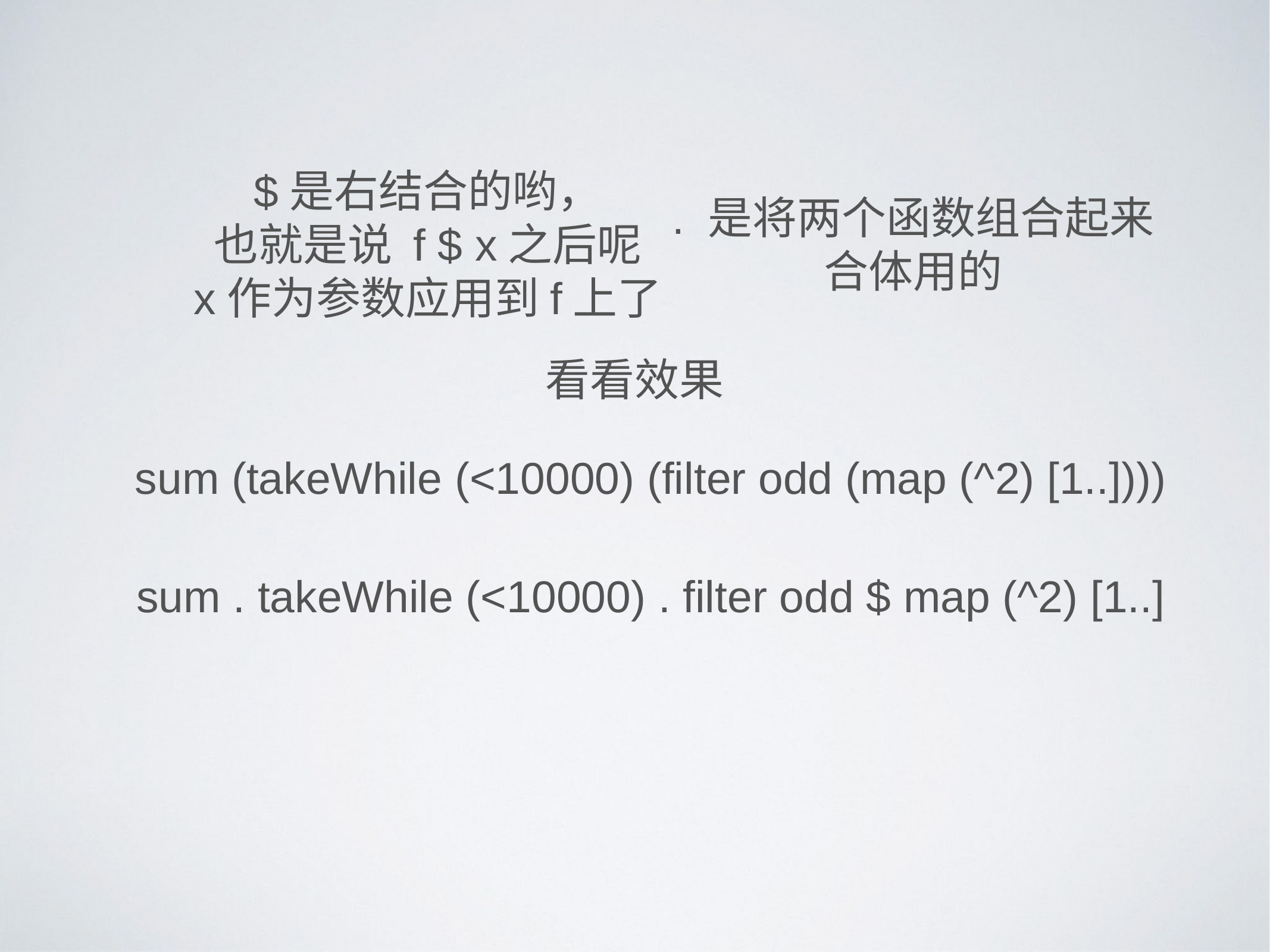

$是右结合的哟，
也就是说 f $ x之后呢
x作为参数应用到f上了
. 是将两个函数组合起来
合体用的
看看效果
sum (takeWhile (<10000) (filter odd (map (^2) [1..])))
sum . takeWhile (<10000) . filter odd $ map (^2) [1..]